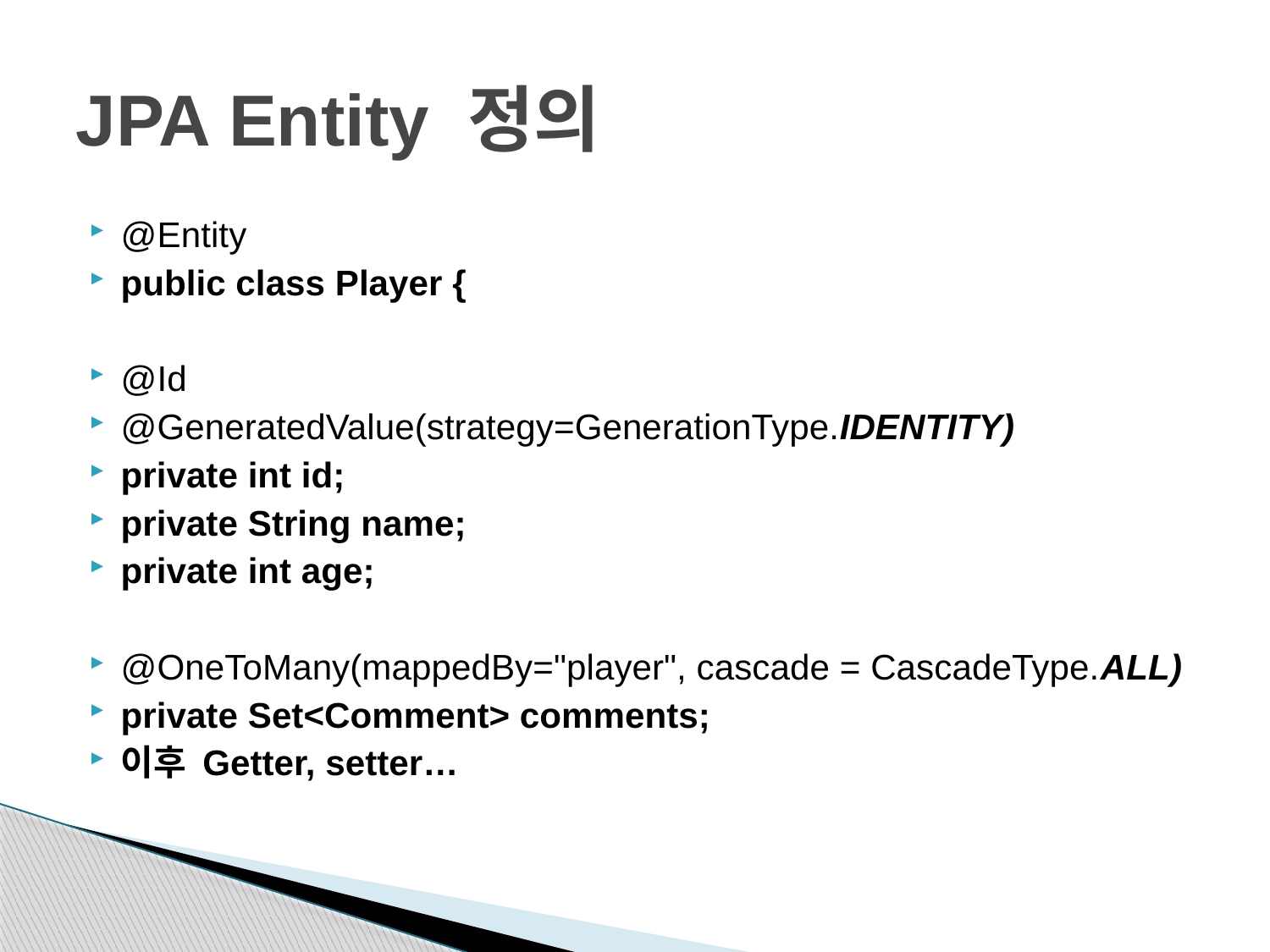

# JPA Entity 정의
@Entity
public class Player {

@Id
@GeneratedValue(strategy=GenerationType.IDENTITY)
private int id;
private String name;
private int age;

@OneToMany(mappedBy="player", cascade = CascadeType.ALL)
private Set<Comment> comments;
이후 Getter, setter…